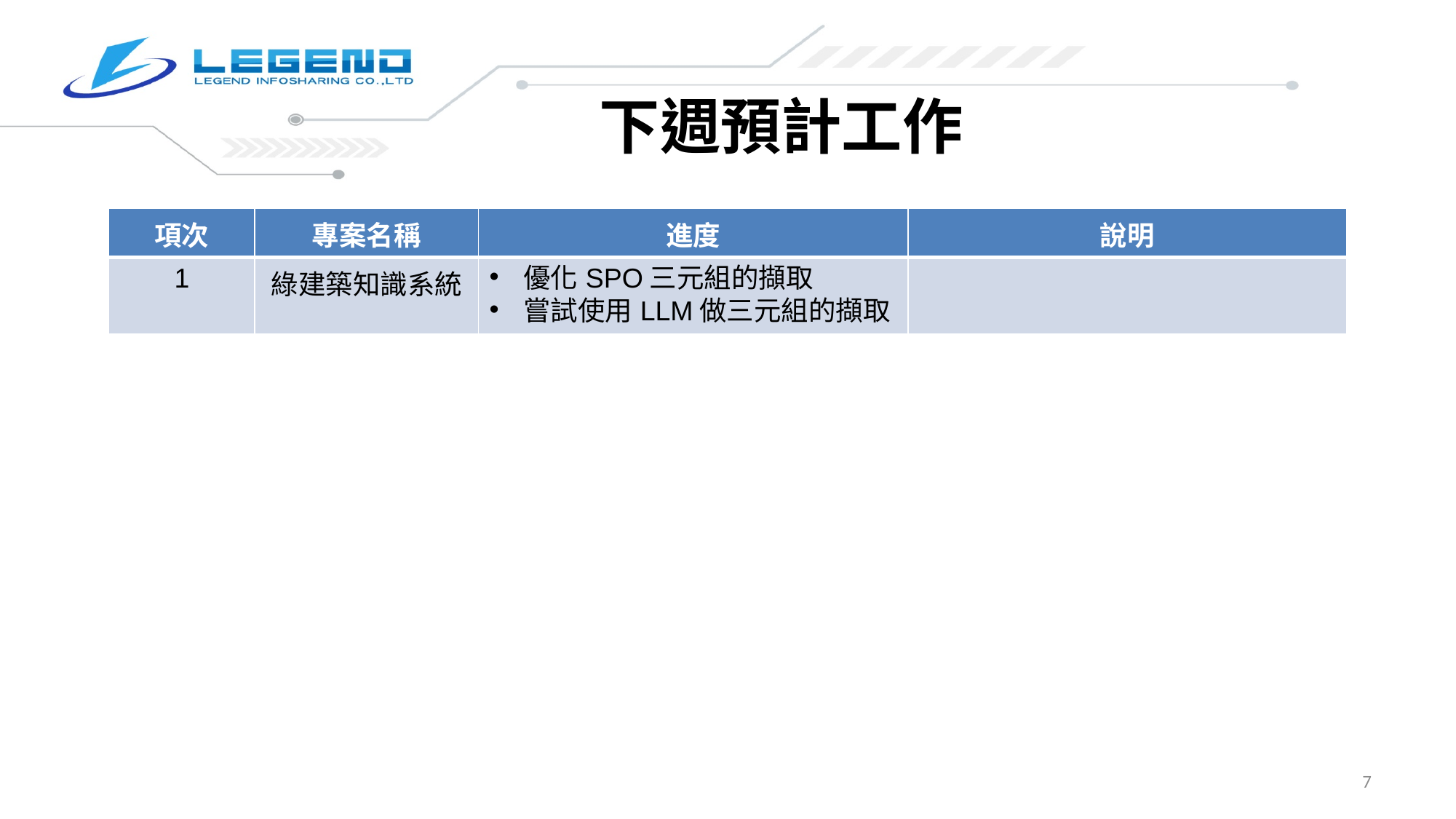

# 下週預計工作
| 項次 | 專案名稱 | 進度 | 說明 |
| --- | --- | --- | --- |
| 1 | 綠建築知識系統 | 優化SPO三元組的擷取 嘗試使用LLM做三元組的擷取 |  |
7